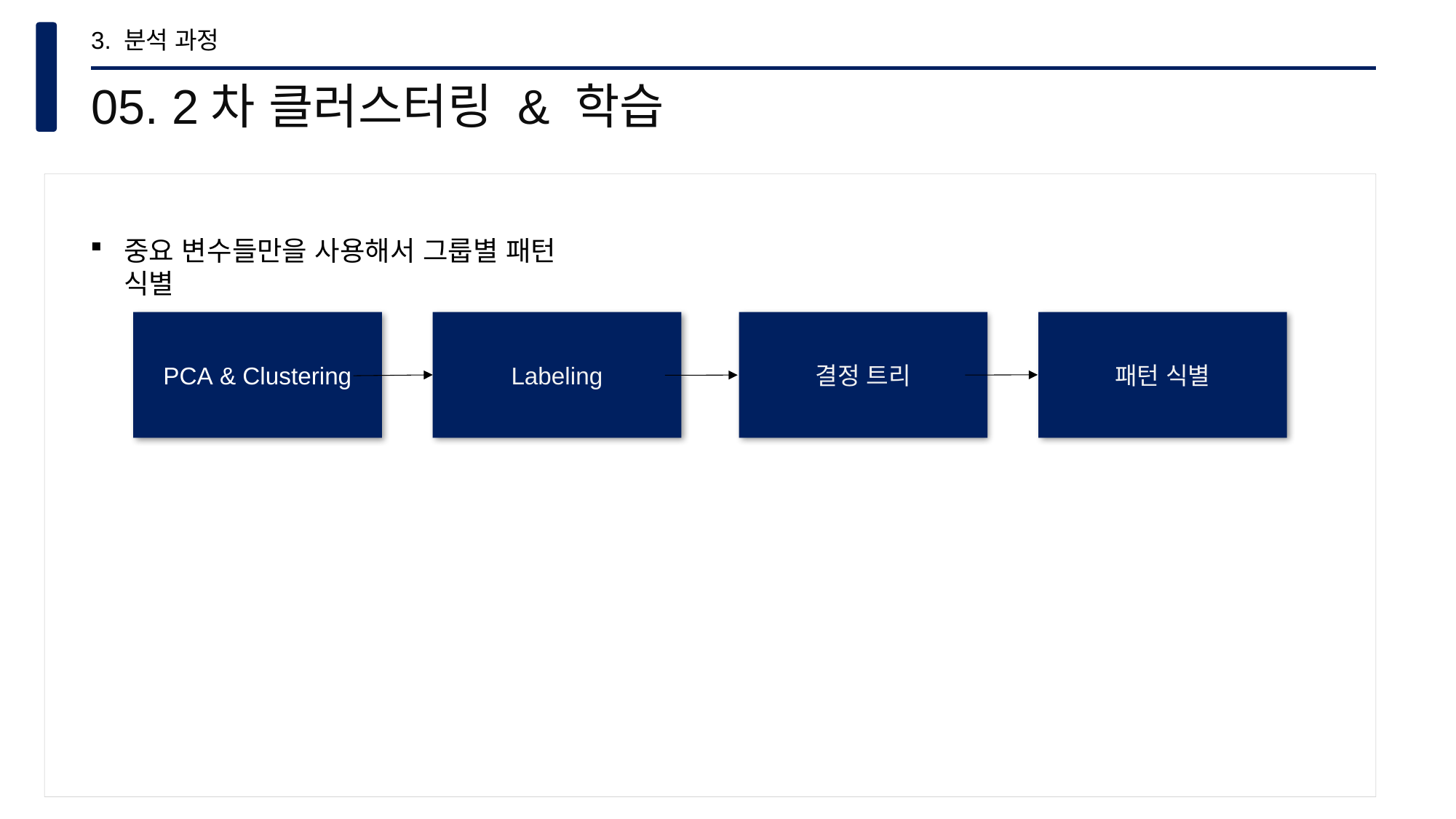

3. 분석 과정

05. 2차 클러스터링 & 학습

중요 변수들만을 사용해서 그룹별 패턴 식별
패턴 식별
결정 트리
Labeling
PCA & Clustering